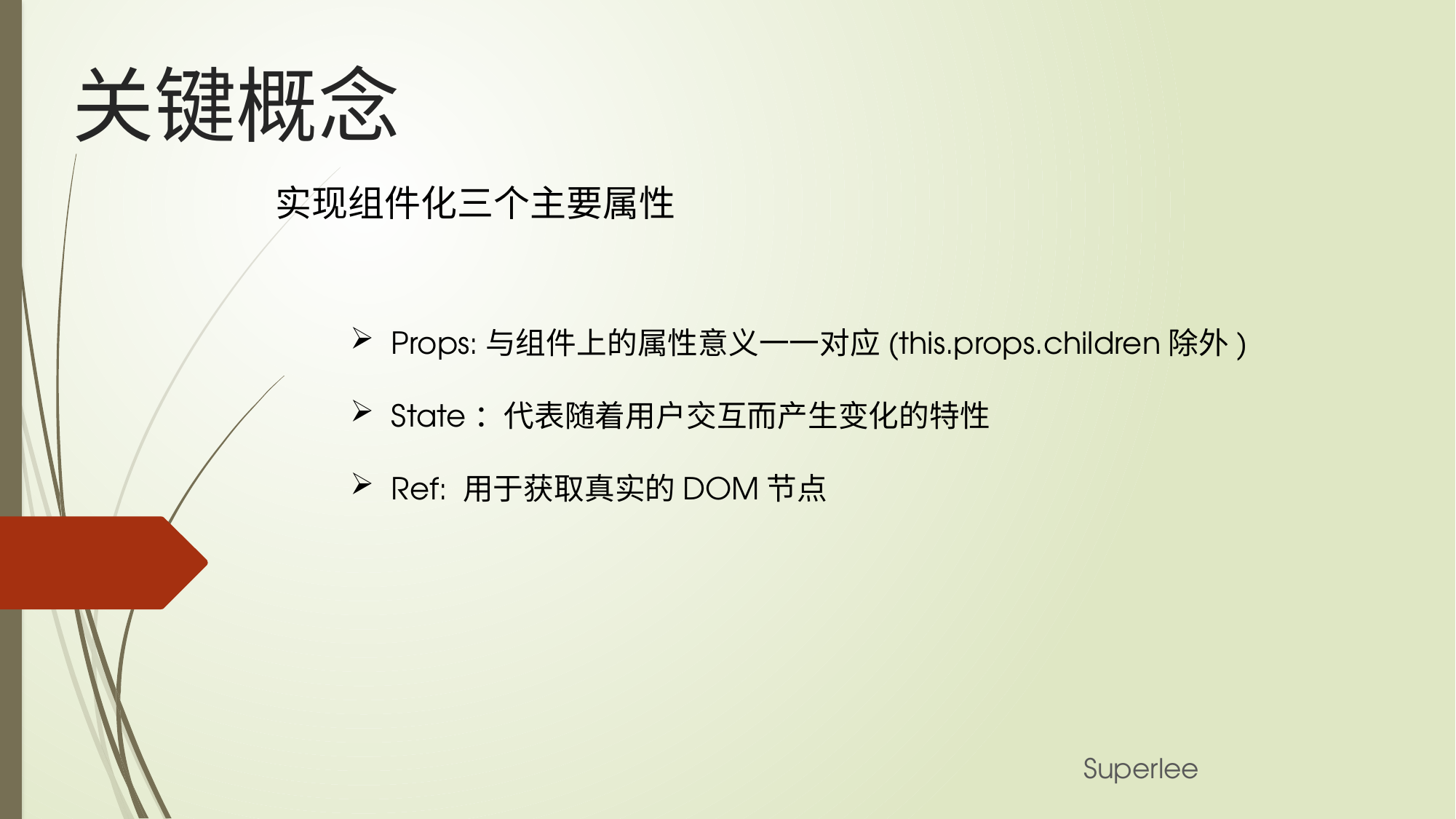

关键概念
实现组件化三个主要属性
Props:与组件上的属性意义一一对应(this.props.children除外)

State：代表随着用户交互而产生变化的特性

Ref: 用于获取真实的DOM节点
Superlee